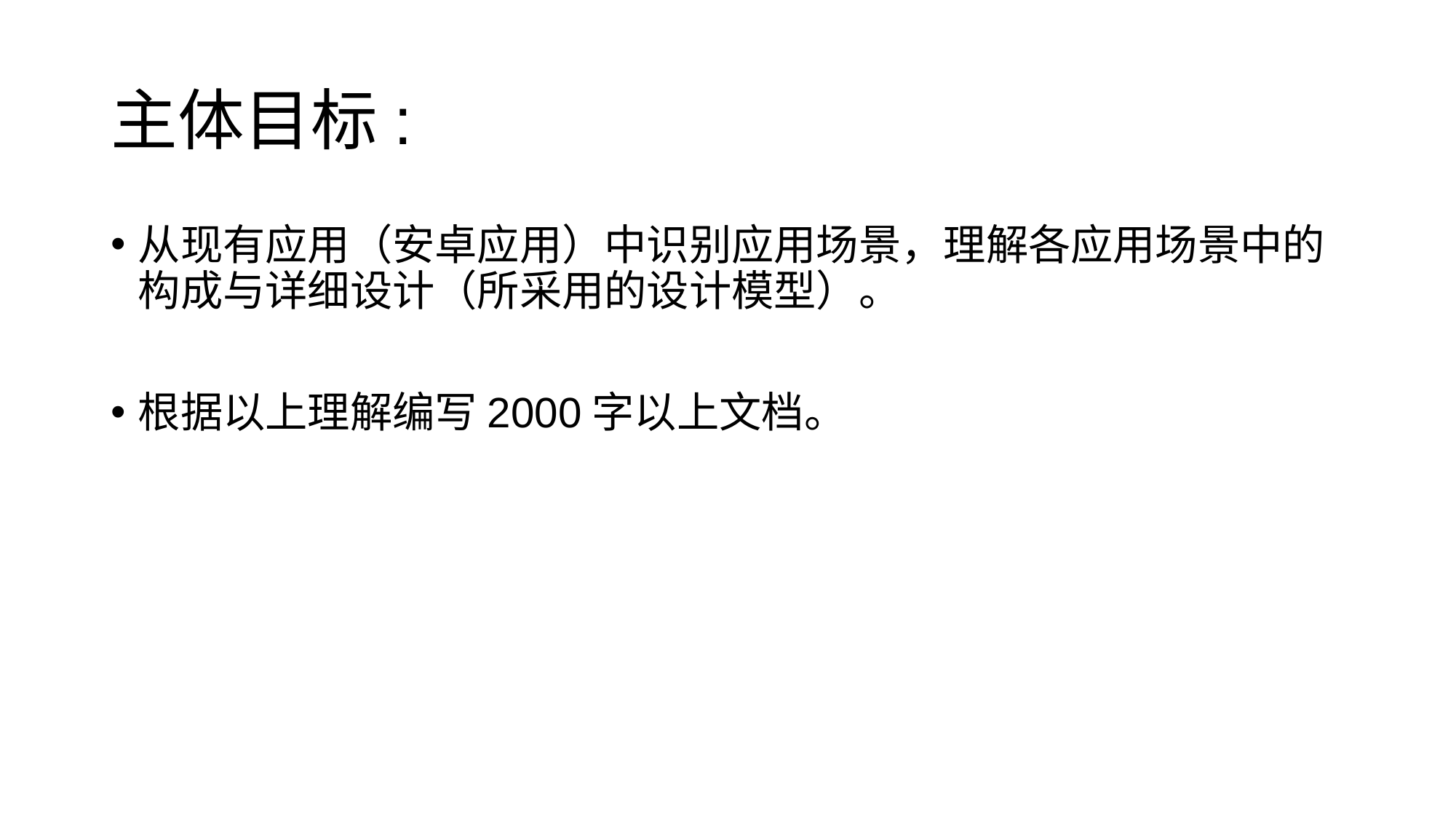

# 主体目标:
从现有应用（安卓应用）中识别应用场景，理解各应用场景中的构成与详细设计（所采用的设计模型）。

根据以上理解编写2000字以上文档。